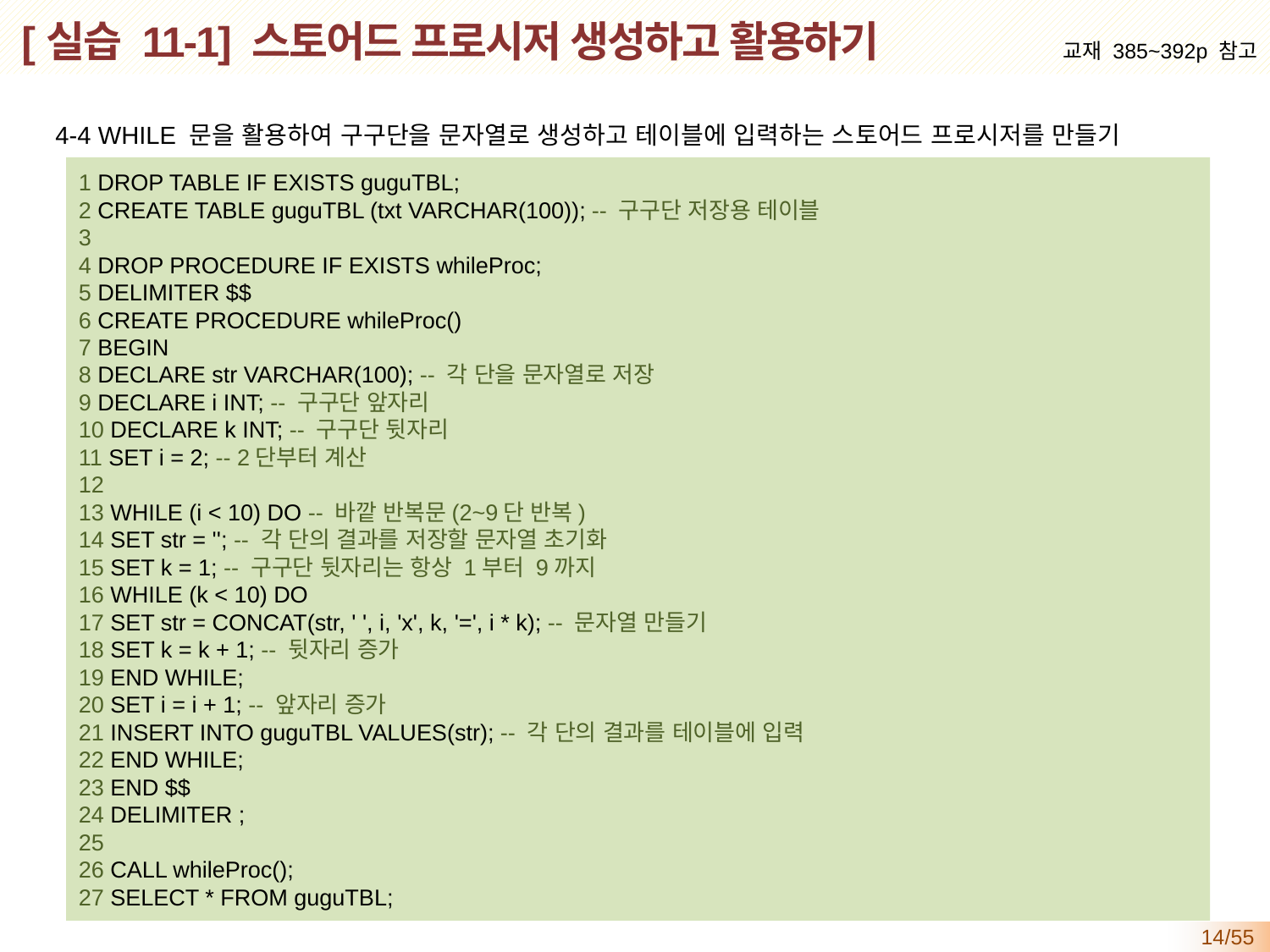

# [실습 11-1] 스토어드 프로시저 생성하고 활용하기
교재 385~392p 참고
   4-4 WHILE 문을 활용하여 구구단을 문자열로 생성하고 테이블에 입력하는 스토어드 프로시저를 만들기
1 DROP TABLE IF EXISTS guguTBL;
2 CREATE TABLE guguTBL (txt VARCHAR(100)); -- 구구단 저장용 테이블
3
4 DROP PROCEDURE IF EXISTS whileProc;
5 DELIMITER $$
6 CREATE PROCEDURE whileProc()
7 BEGIN
8 DECLARE str VARCHAR(100); -- 각 단을 문자열로 저장
9 DECLARE i INT; -- 구구단 앞자리
10 DECLARE k INT; -- 구구단 뒷자리
11 SET i = 2; -- 2단부터 계산
12
13 WHILE (i < 10) DO -- 바깥 반복문(2~9단 반복)
14 SET str = ''; -- 각 단의 결과를 저장할 문자열 초기화
15 SET k = 1; -- 구구단 뒷자리는 항상 1부터 9까지
16 WHILE (k < 10) DO
17 SET str = CONCAT(str, ' ', i, 'x', k, '=', i * k); -- 문자열 만들기
18 SET k = k + 1; -- 뒷자리 증가
19 END WHILE;
20 SET i = i + 1; -- 앞자리 증가
21 INSERT INTO guguTBL VALUES(str); -- 각 단의 결과를 테이블에 입력
22 END WHILE;
23 END $$
24 DELIMITER ;
25
26 CALL whileProc();
27 SELECT * FROM guguTBL;